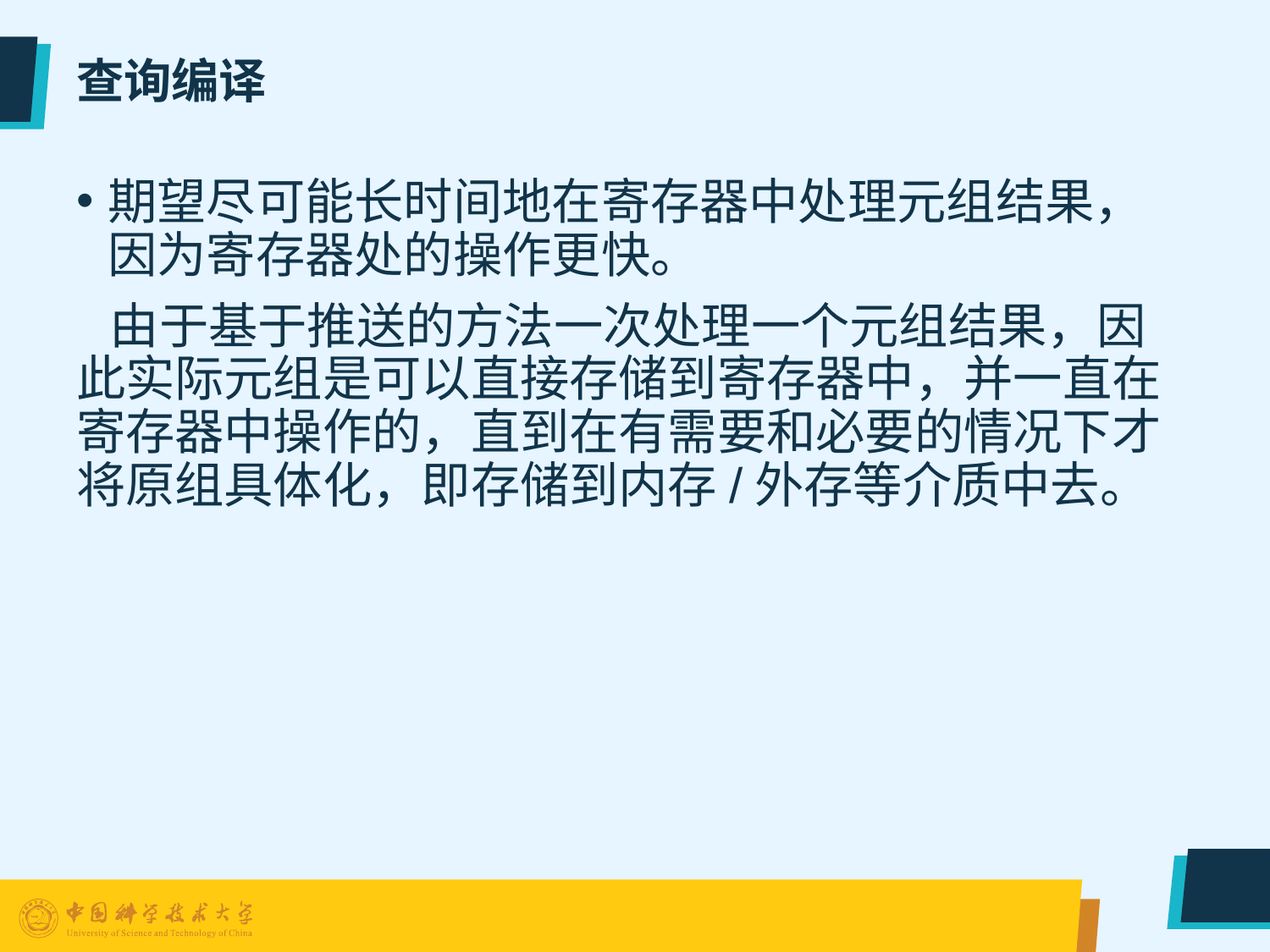

# 查询编译
期望尽可能长时间地在寄存器中处理元组结果，因为寄存器处的操作更快。
  由于基于推送的方法一次处理一个元组结果，因此实际元组是可以直接存储到寄存器中，并一直在寄存器中操作的，直到在有需要和必要的情况下才将原组具体化，即存储到内存/外存等介质中去。